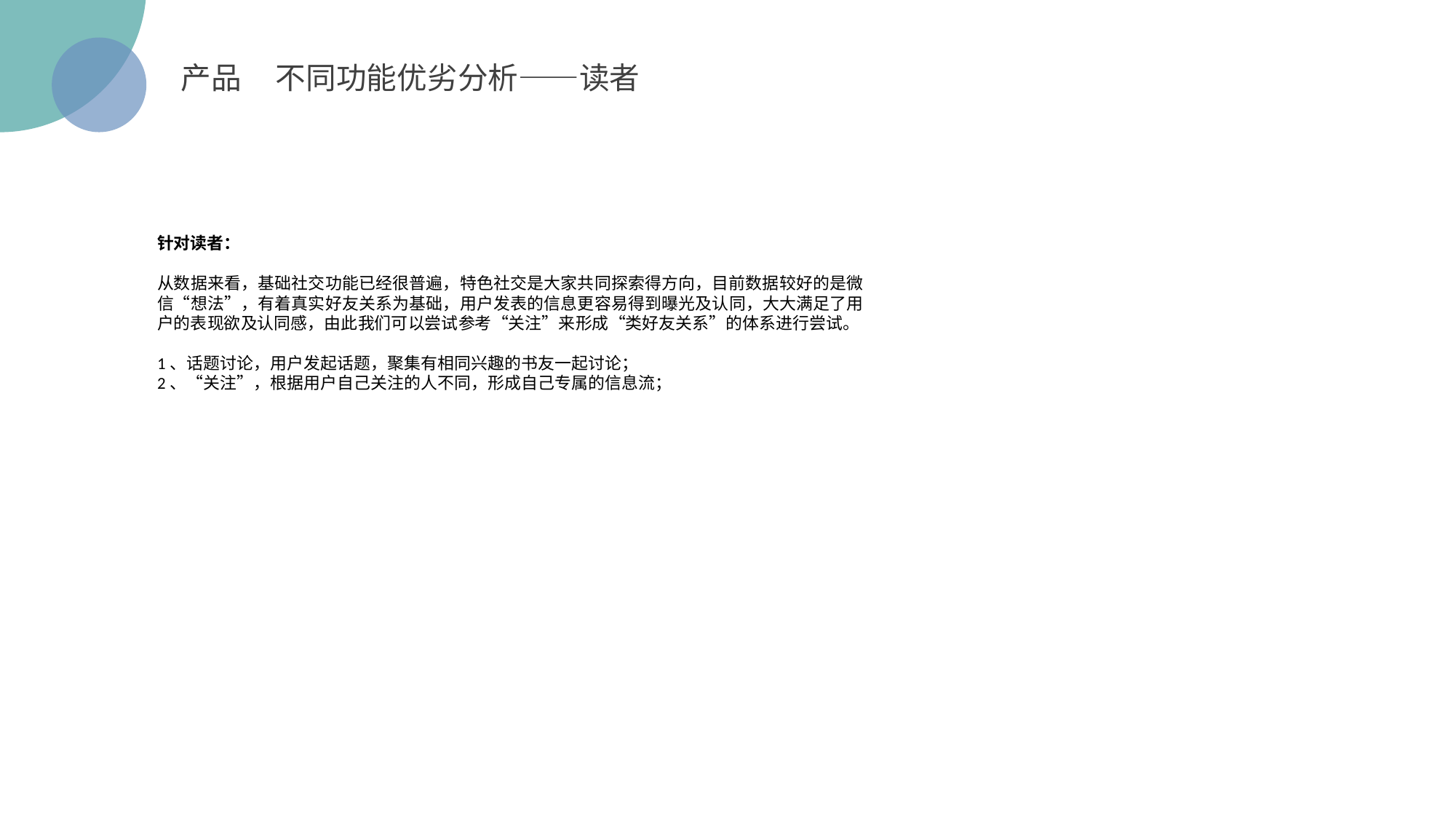

产品     不同功能优劣分析——读者
针对读者：

从数据来看，基础社交功能已经很普遍，特色社交是大家共同探索得方向，目前数据较好的是微信“想法”，有着真实好友关系为基础，用户发表的信息更容易得到曝光及认同，大大满足了用户的表现欲及认同感，由此我们可以尝试参考“关注”来形成“类好友关系”的体系进行尝试。

1、话题讨论，用户发起话题，聚集有相同兴趣的书友一起讨论；
2、“关注”，根据用户自己关注的人不同，形成自己专属的信息流；